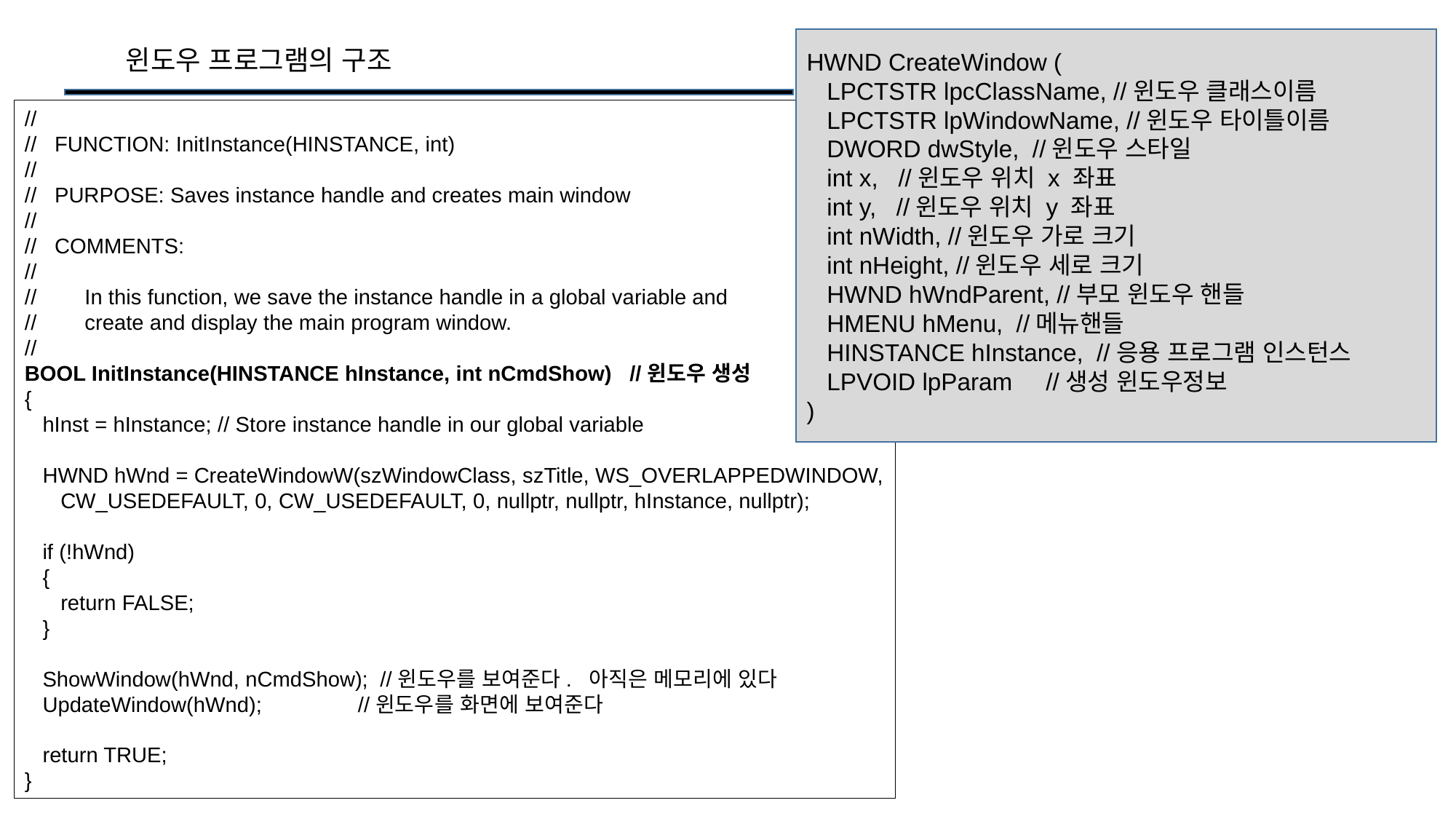

HWND CreateWindow (
   LPCTSTR lpcClassName, //윈도우 클래스이름
   LPCTSTR lpWindowName, //윈도우 타이틀이름
   DWORD dwStyle,  //윈도우 스타일
   int x,   //윈도우 위치 x 좌표
   int y,   //윈도우 위치 y 좌표
   int nWidth, //윈도우 가로 크기
   int nHeight, //윈도우 세로 크기
   HWND hWndParent, //부모 윈도우 핸들
   HMENU hMenu,  //메뉴핸들
   HINSTANCE hInstance,  //응용 프로그램 인스턴스
   LPVOID lpParam     //생성 윈도우정보
)
윈도우 프로그램의 구조

//
//   FUNCTION: InitInstance(HINSTANCE, int)
//
//   PURPOSE: Saves instance handle and creates main window
//
//   COMMENTS:
//
//        In this function, we save the instance handle in a global variable and
//        create and display the main program window.
//
BOOL InitInstance(HINSTANCE hInstance, int nCmdShow)   //윈도우 생성
{
   hInst = hInstance; // Store instance handle in our global variable

   HWND hWnd = CreateWindowW(szWindowClass, szTitle, WS_OVERLAPPEDWINDOW,
      CW_USEDEFAULT, 0, CW_USEDEFAULT, 0, nullptr, nullptr, hInstance, nullptr);

   if (!hWnd)
   {
      return FALSE;
   }

   ShowWindow(hWnd, nCmdShow);  //윈도우를 보여준다.  아직은 메모리에 있다
   UpdateWindow(hWnd);                //윈도우를 화면에 보여준다

   return TRUE;
}